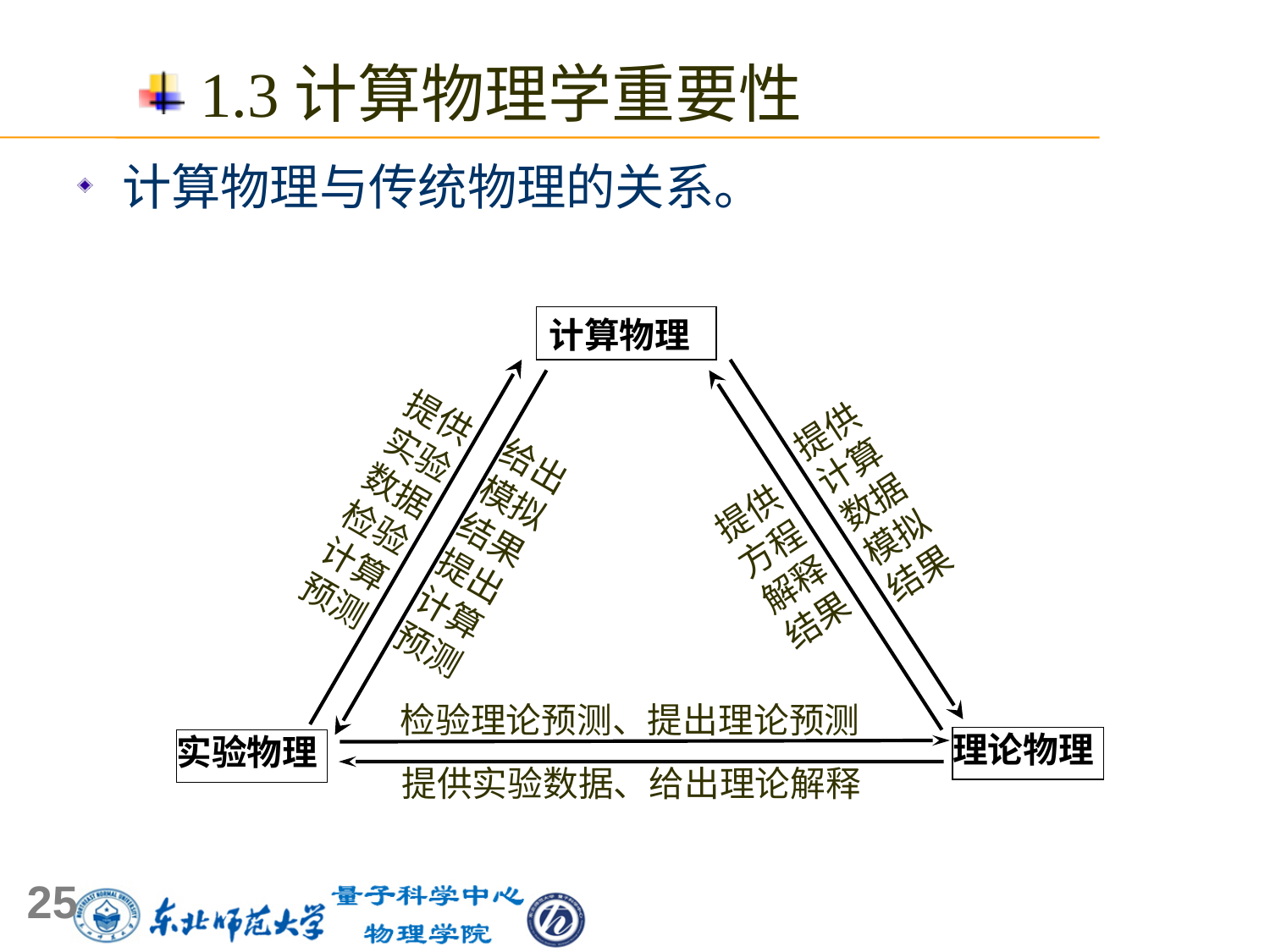

1.3计算物理学重要性

 计算物理与传统物理的关系。
计算物理
提供实验数据
检验计算预测
提供计算数据
模拟结果
给出模拟结果提出计算预测
提供方程解释结果
检验理论预测、提出理论预测

理论物理
实验物理

提供实验数据、给出理论解释
25